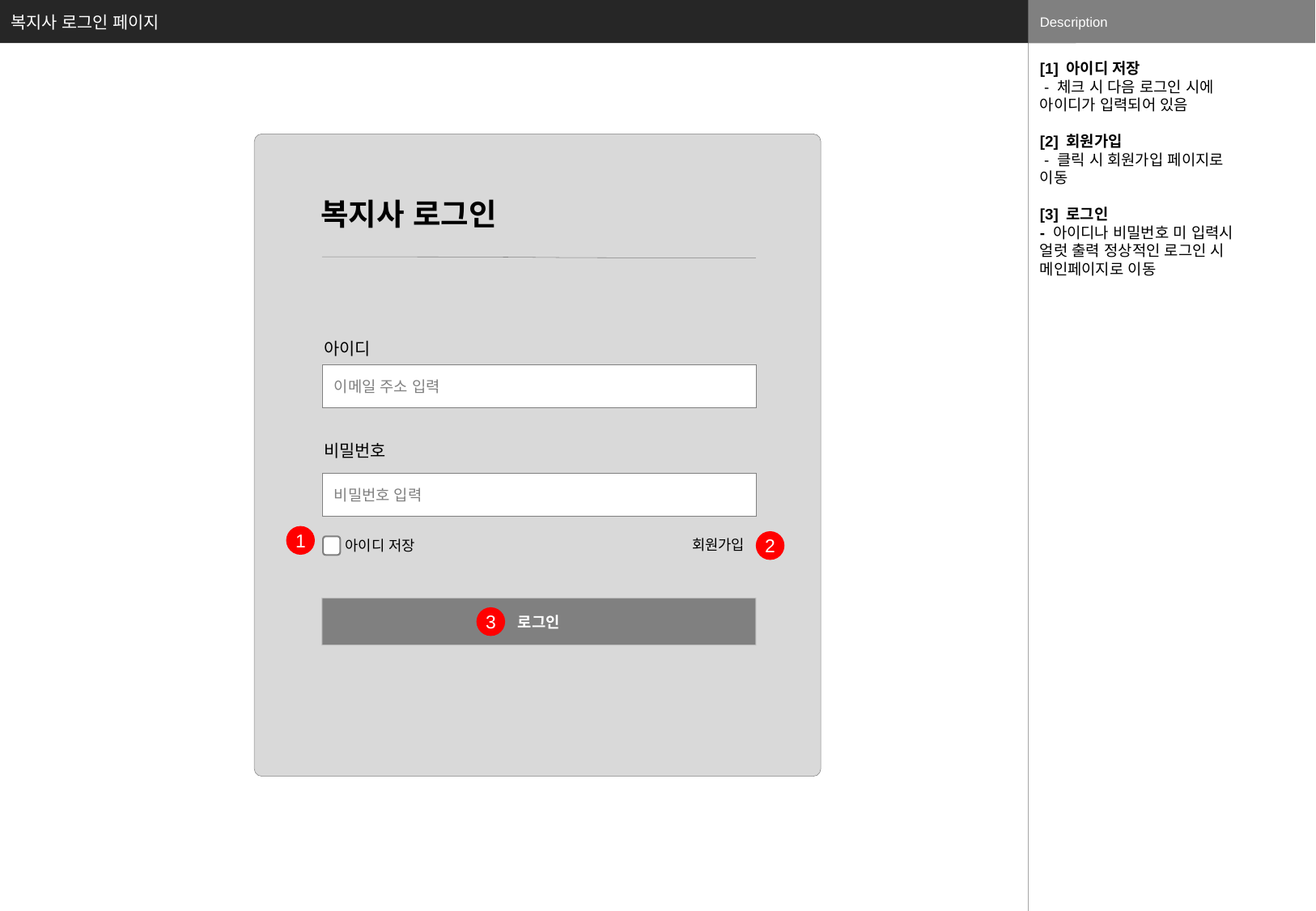

복지사 로그인 페이지
Description
설명
복지사 로그인 페이지

[1] 아이디 저장
 - 체크 시 다음 로그인 시에 아이디가 입력되어 있음

[2] 회원가입
 - 클릭 시 회원가입 페이지로 이동

[3] 로그인
- 아이디나 비밀번호 미 입력시 얼럿 출력 정상적인 로그인 시 메인페이지로 이동

복지사 로그인
아이디
이메일 주소 입력
비밀번호
비밀번호 입력
1
회원가입
아이디 저장
2

로그인
3